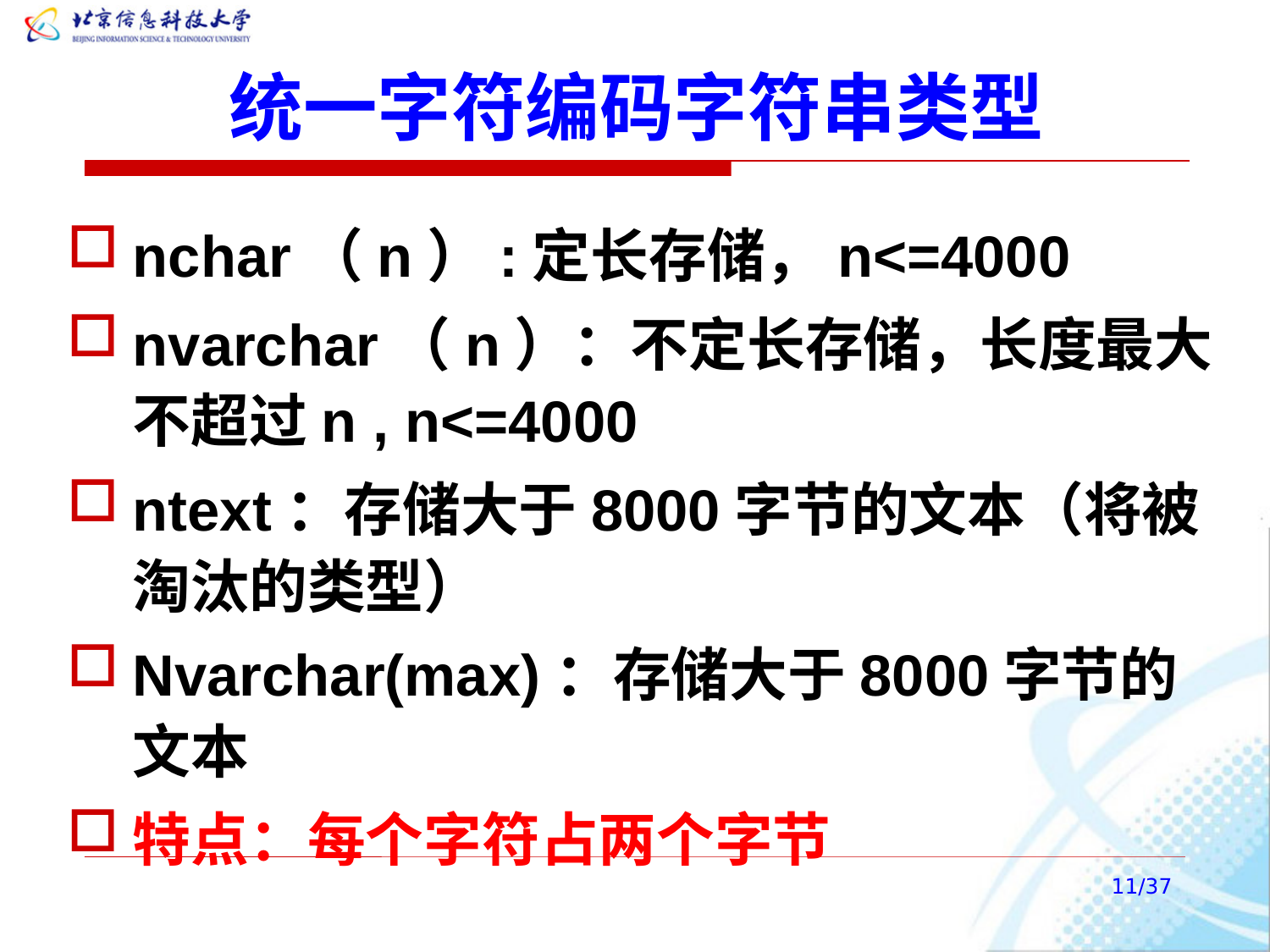

# 统一字符编码字符串类型
nchar（n）:定长存储，n<=4000
nvarchar（n）：不定长存储，长度最大不超过n , n<=4000
ntext：存储大于8000字节的文本（将被淘汰的类型）
Nvarchar(max)：存储大于8000字节的文本
特点：每个字符占两个字节

11/37